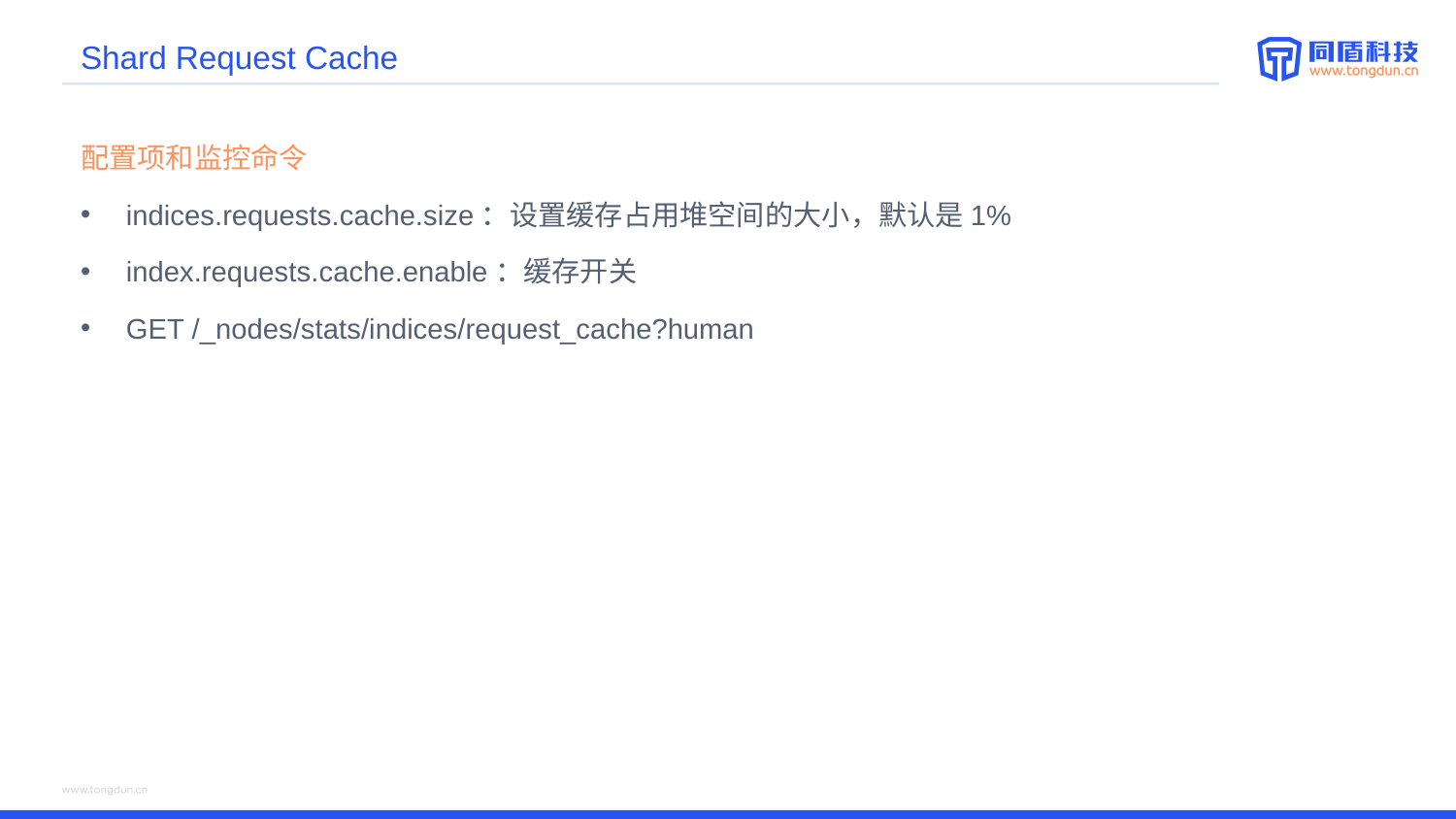

# Shard Request Cache
配置项和监控命令
indices.requests.cache.size：设置缓存占用堆空间的大小，默认是1%
index.requests.cache.enable：缓存开关
GET /_nodes/stats/indices/request_cache?human